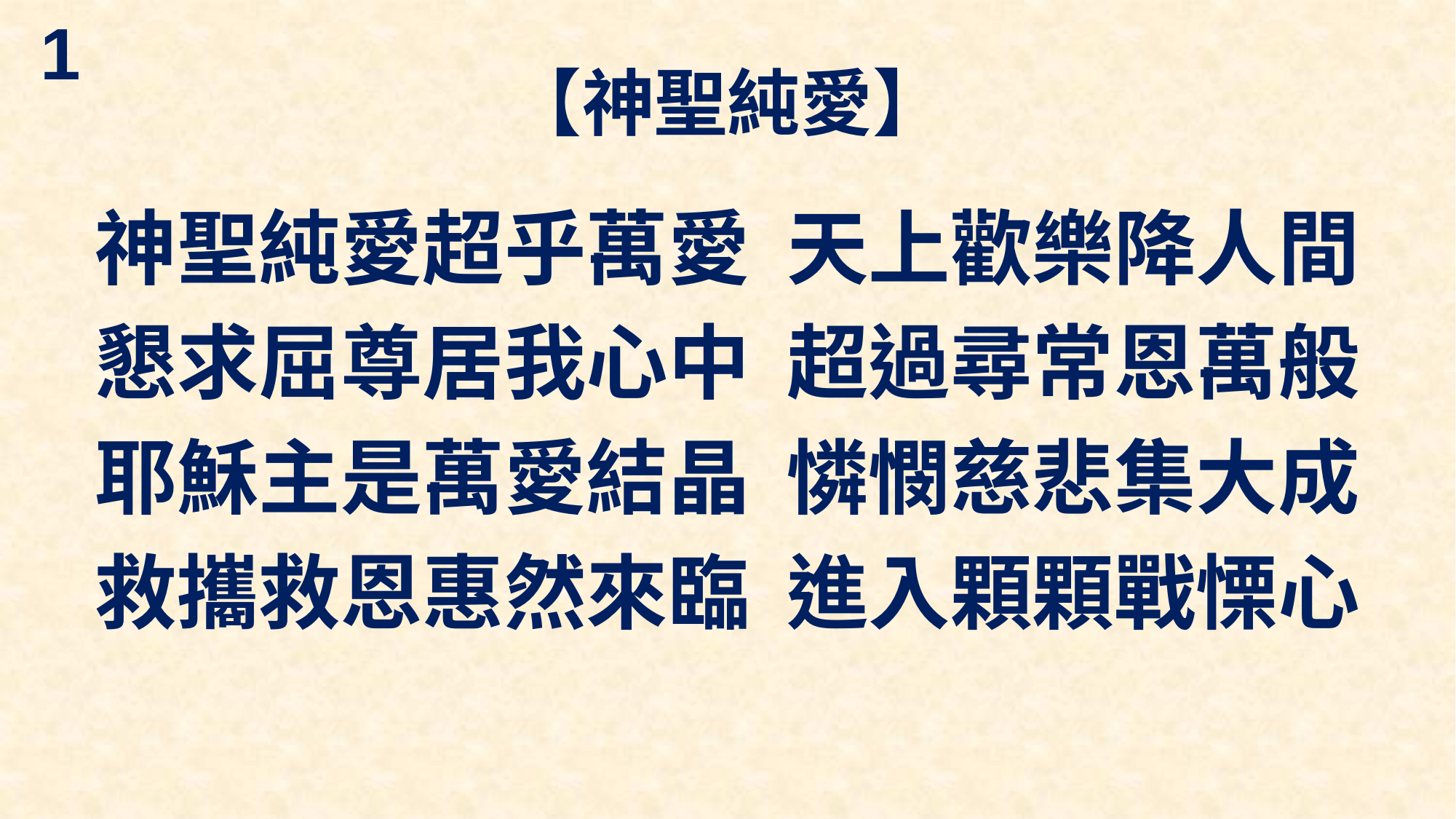

1
# 【神聖純愛】
神聖純愛超乎萬愛  天上歡樂降人間
懇求屈尊居我心中  超過尋常恩萬般
耶穌主是萬愛結晶  憐憫慈悲集大成
救攜救恩惠然來臨  進入顆顆戰慄心